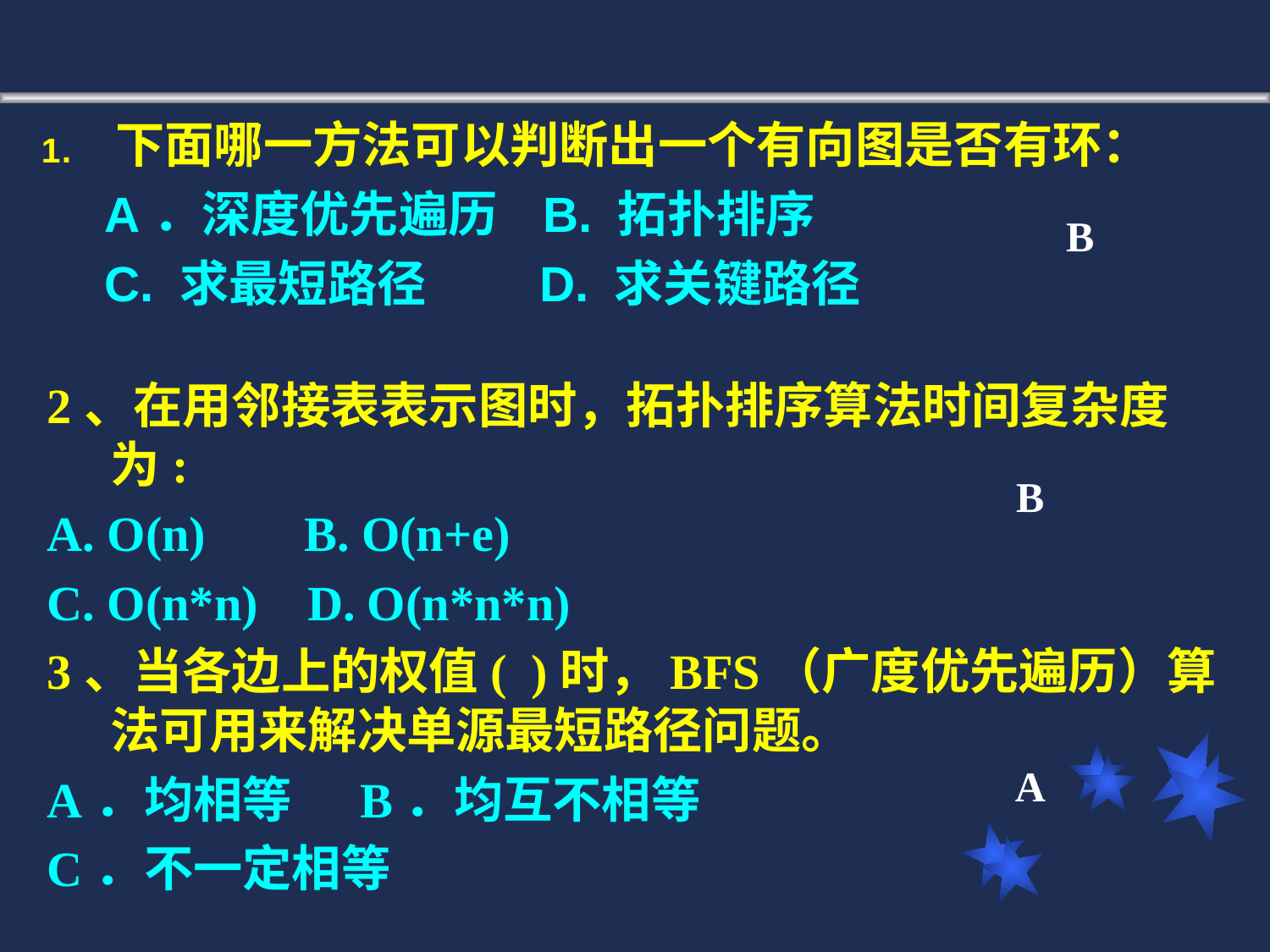

下面哪一方法可以判断出一个有向图是否有环：
A．深度优先遍历   B. 拓扑排序
C. 求最短路径         D. 求关键路径

B
2、在用邻接表表示图时，拓扑排序算法时间复杂度为:
A. O(n)        B. O(n+e)
C. O(n*n)    D. O(n*n*n)
B
3、当各边上的权值(  )时，BFS（广度优先遍历）算法可用来解决单源最短路径问题。
A．均相等     B．均互不相等
C．不一定相等
A
169